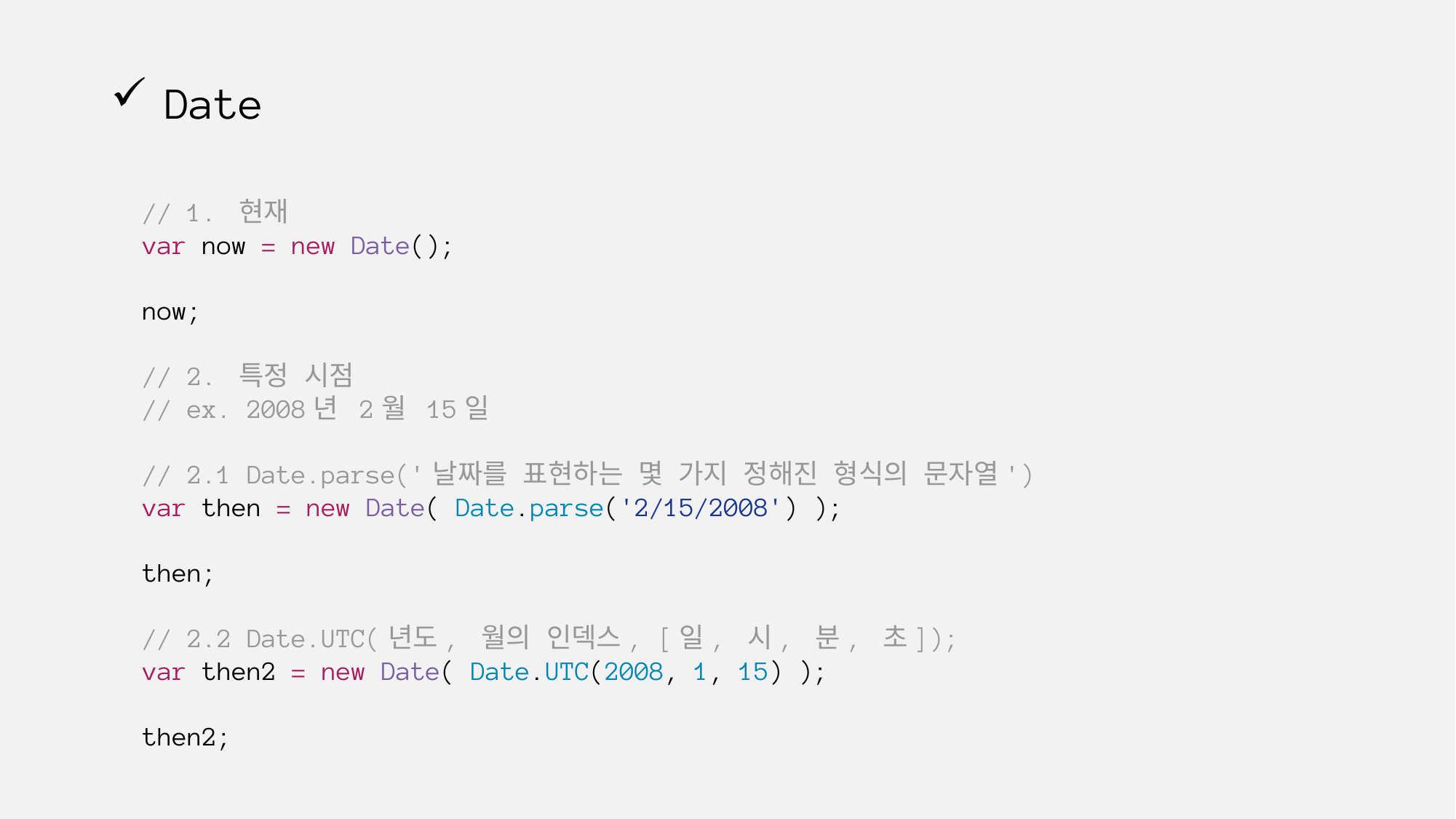

# Date
// 1. 현재
var now = new Date();

now;

// 2. 특정 시점
// ex. 2008년 2월 15일

// 2.1 Date.parse('날짜를 표현하는 몇 가지 정해진 형식의 문자열')
var then = new Date( Date.parse('2/15/2008') );

then;

// 2.2 Date.UTC(년도, 월의 인덱스, [일, 시, 분, 초]);
var then2 = new Date( Date.UTC(2008, 1, 15) );

then2;